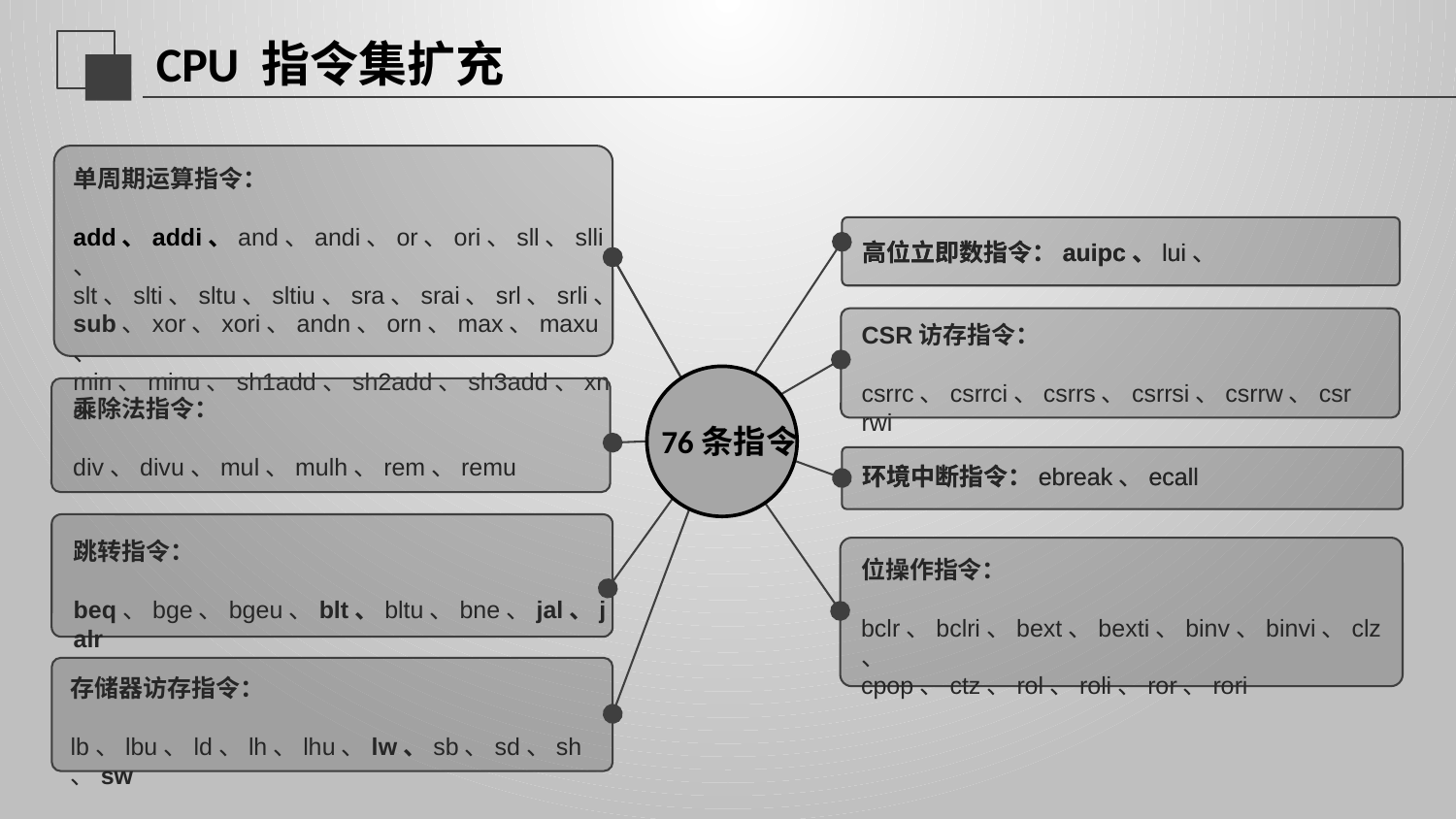

# CPU 指令集扩充

单周期运算指令：

add、addi、and、andi、or、ori、sll、slli、
slt、slti、sltu、sltiu、sra、srai、srl、srli、
sub、xor、xori、andn、orn、max、maxu、
min、minu、sh1add、sh2add、sh3add、xnor

乘除法指令：

div、divu、mul、mulh、rem、remu

跳转指令：

beq、bge、bgeu、blt、bltu、bne、jal、jalr

存储器访存指令：

lb、lbu、ld、lh、lhu、lw、sb、sd、sh、sw

高位立即数指令：auipc、lui、
高位立即数指令：auipc、lui、
环境中断指令：ebreak、ecall

位操作指令：

bclr、bclri、bext、bexti、binv、binvi、clz、
cpop、ctz、rol、roli、ror、rori

CSR访存指令：

csrrc、csrrci、csrrs、csrrsi、csrrw、csrrwi

环境中断指令：ebreak、ecall

76条指令